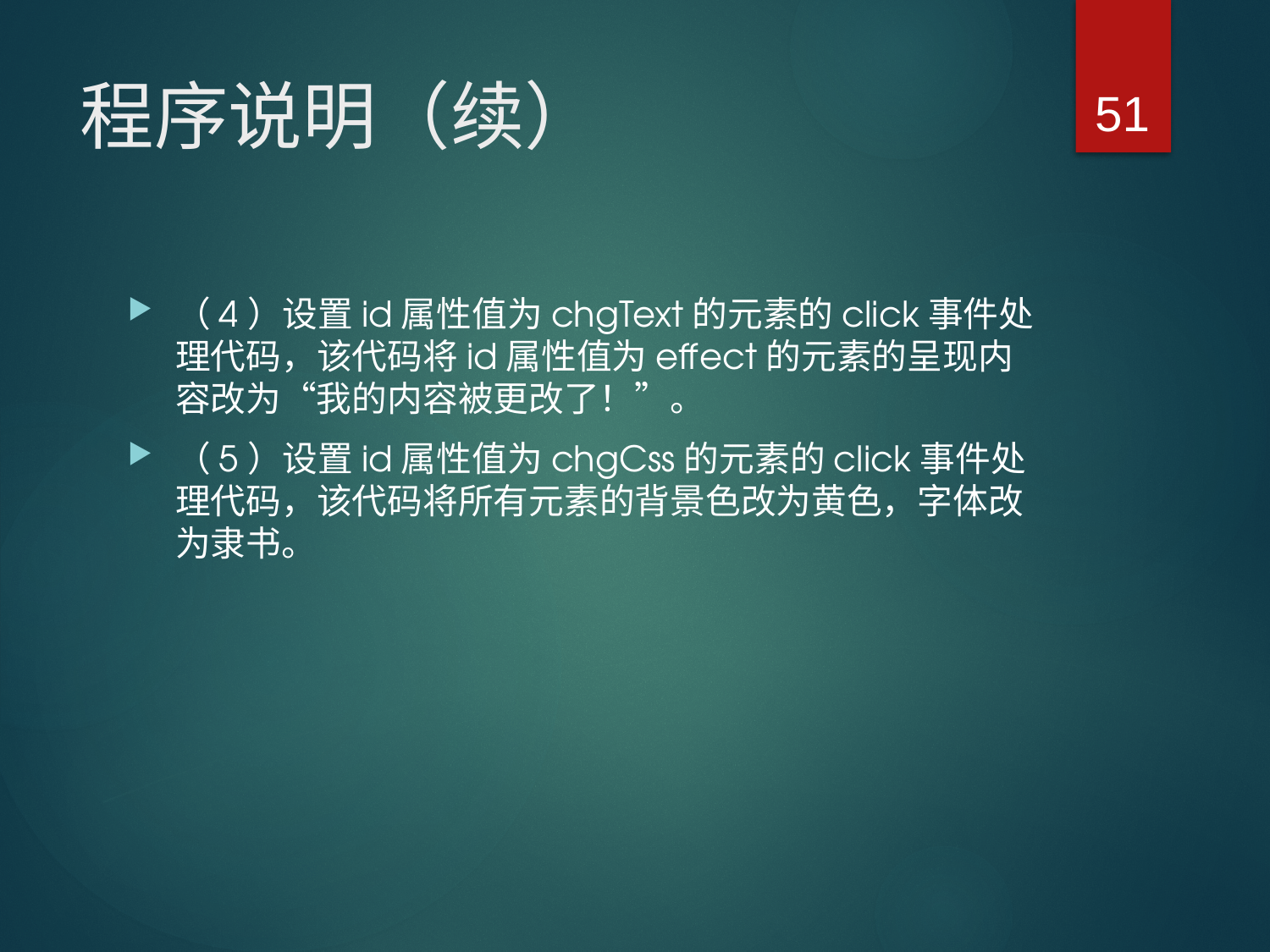

51
# 程序说明（续）
（4）设置id属性值为chgText的元素的click事件处理代码，该代码将id属性值为effect的元素的呈现内容改为“我的内容被更改了！”。
（5）设置id属性值为chgCss的元素的click事件处理代码，该代码将所有元素的背景色改为黄色，字体改为隶书。